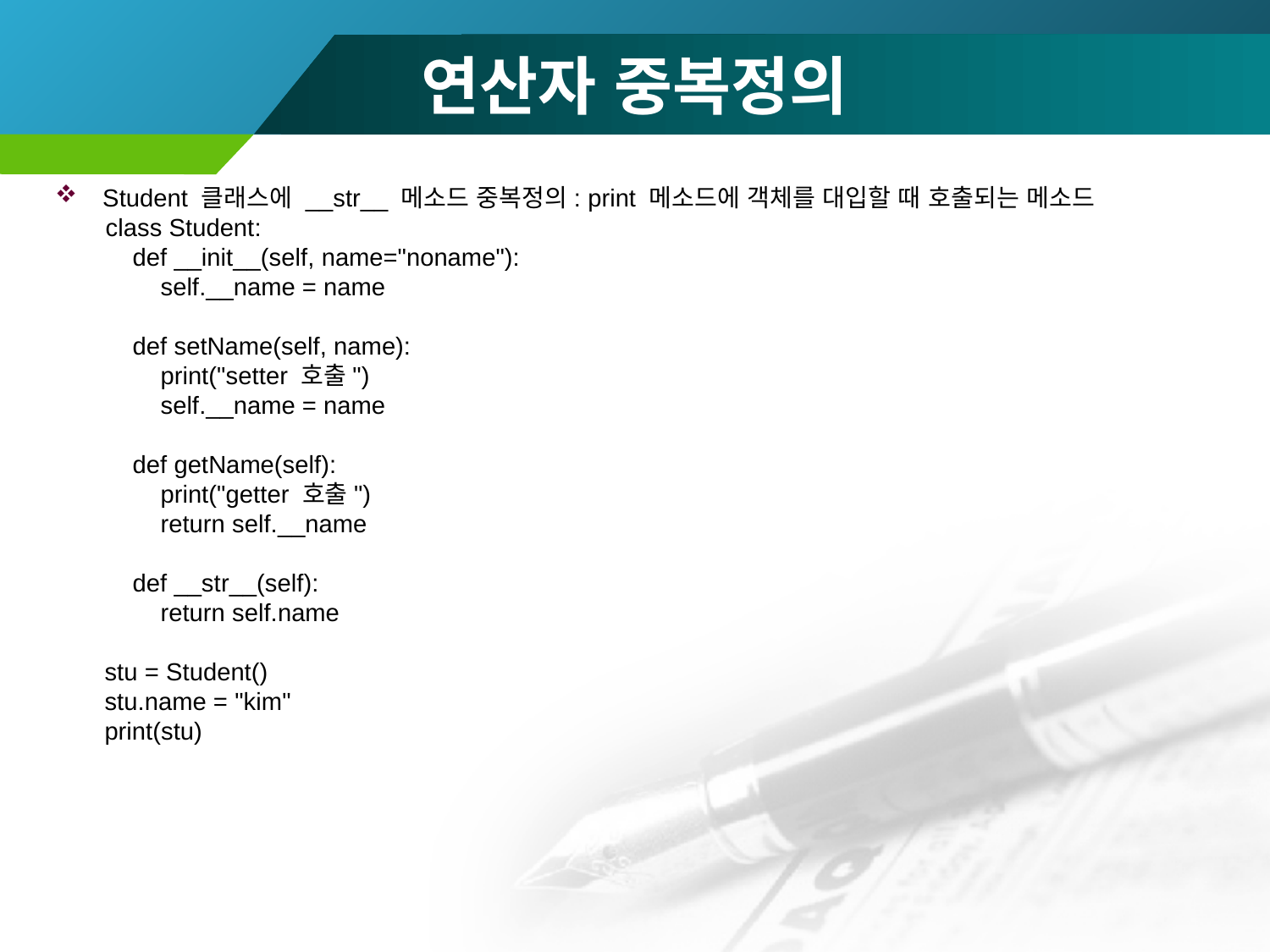

# 연산자 중복정의
Student 클래스에 __str__ 메소드 중복정의: print 메소드에 객체를 대입할 때 호출되는 메소드
﻿ ﻿class Student:
    def __init__(self, name="noname"):
        self.__name = name

    def setName(self, name):
        print("setter 호출")
        self.__name = name

    def getName(self):
        print("getter 호출")
        return self.__name

    def __str__(self):
        return self.name

stu = Student()
stu.name = "kim"
print(stu)